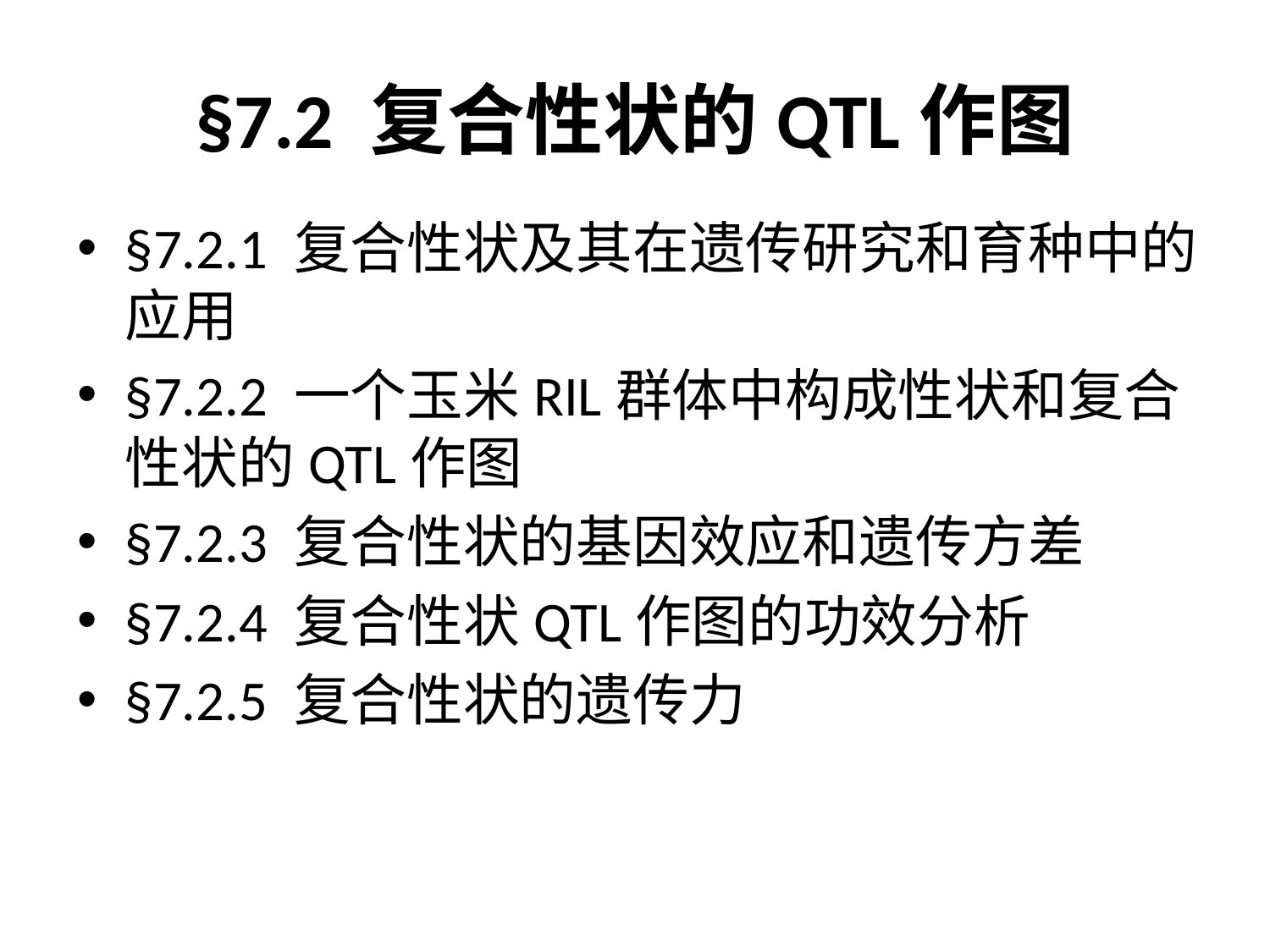

# §7.2 复合性状的QTL作图
§7.2.1 复合性状及其在遗传研究和育种中的应用
§7.2.2 一个玉米RIL群体中构成性状和复合性状的QTL作图
§7.2.3 复合性状的基因效应和遗传方差
§7.2.4 复合性状QTL作图的功效分析
§7.2.5 复合性状的遗传力